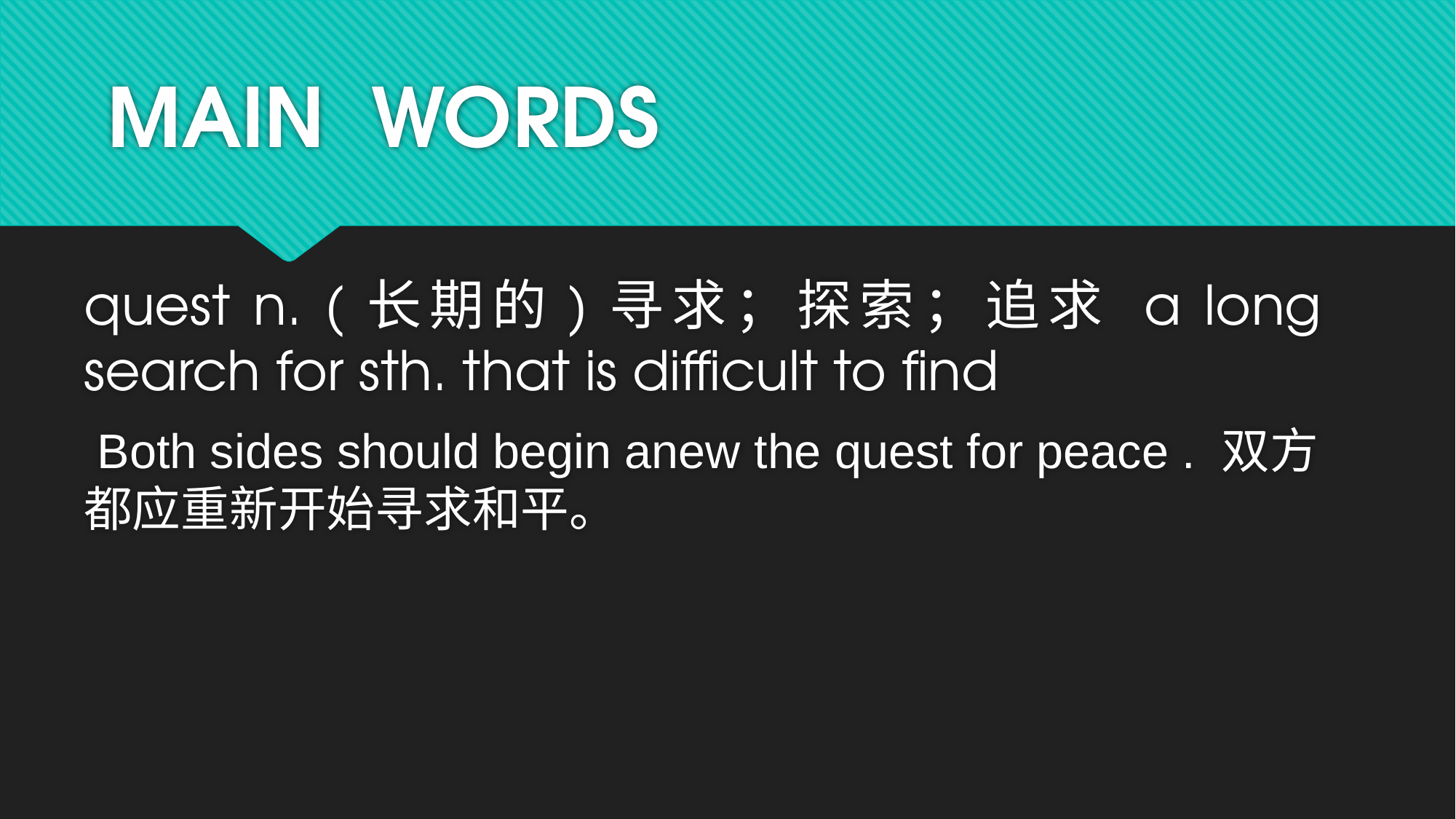

# MAIN  WORDS
quest n. (长期的)寻求；探索；追求 a long search for sth. that is difficult to find
 Both sides should begin anew the quest for peace . 双方都应重新开始寻求和平。